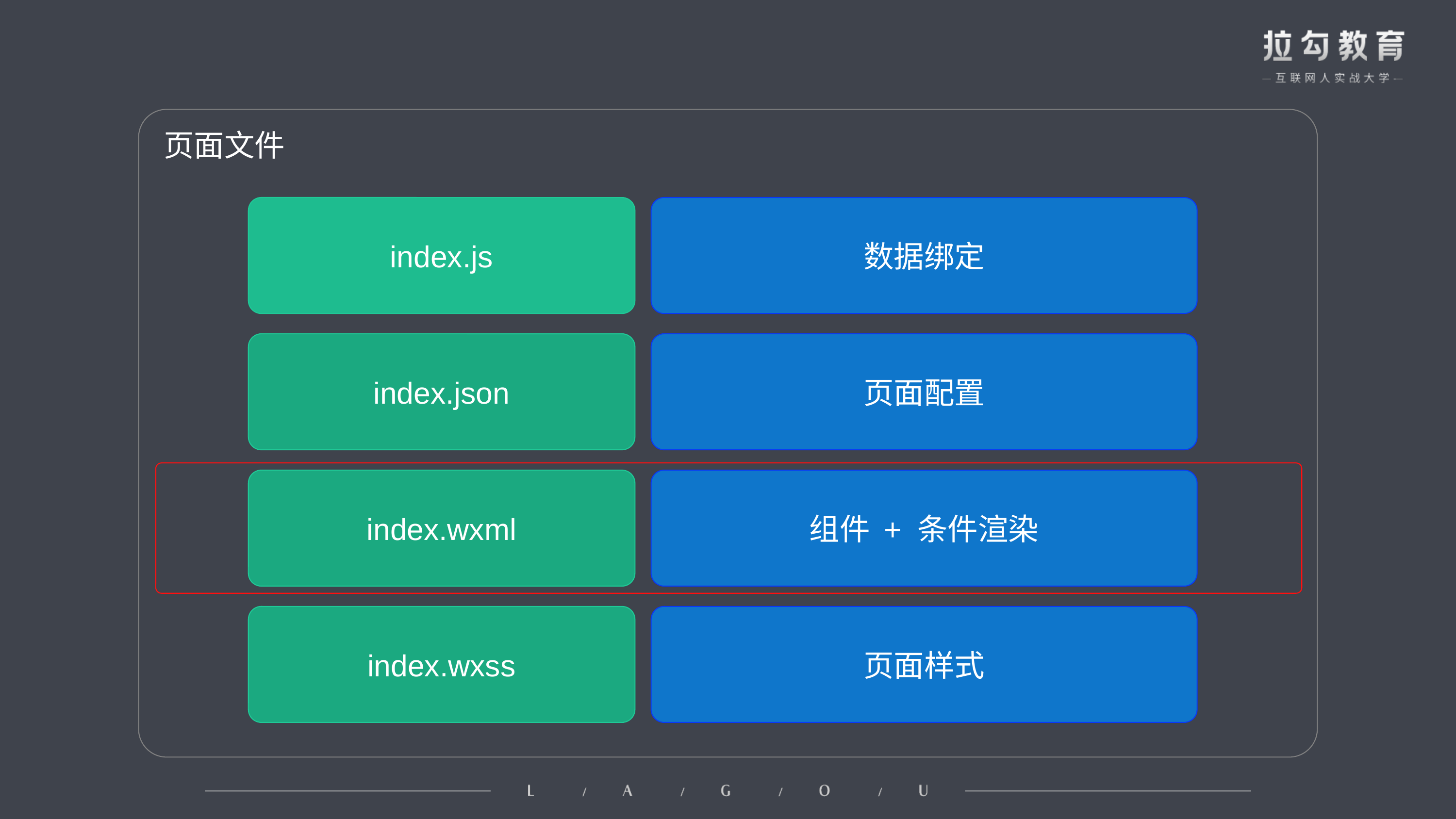

页面文件
index.js
数据绑定
index.json
页面配置

index.wxml
组件 + 条件渲染
index.wxss
页面样式